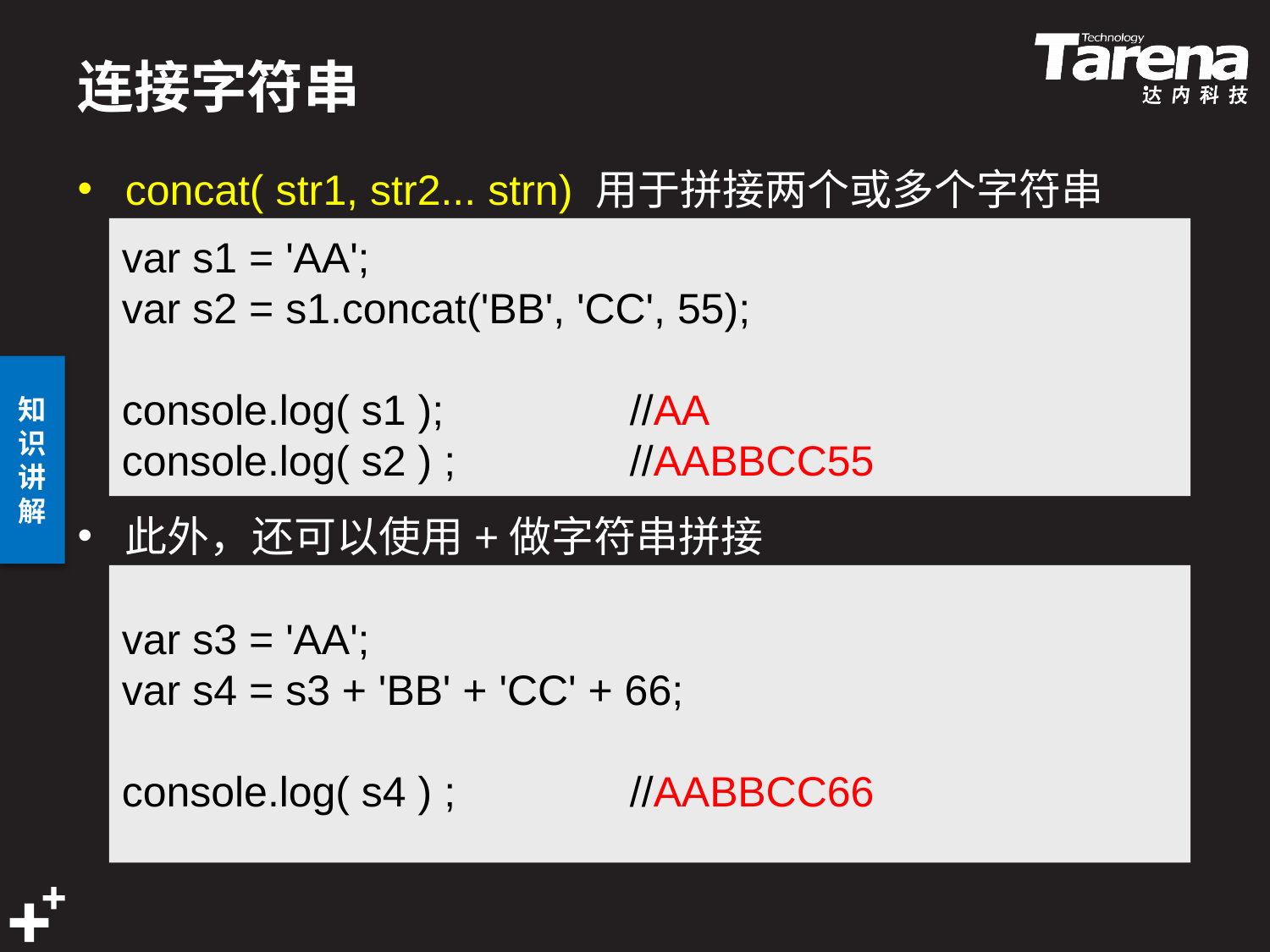

# 连接字符串
concat( str1, str2... strn) 用于拼接两个或多个字符串

此外，还可以使用+做字符串拼接
var s1 = 'AA';
var s2 = s1.concat('BB', 'CC', 55);

console.log( s1 );		//AA
console.log( s2 ) ;		//AABBCC55
var s3 = 'AA';
var s4 = s3 + 'BB' + 'CC' + 66;

console.log( s4 ) ;		//AABBCC66